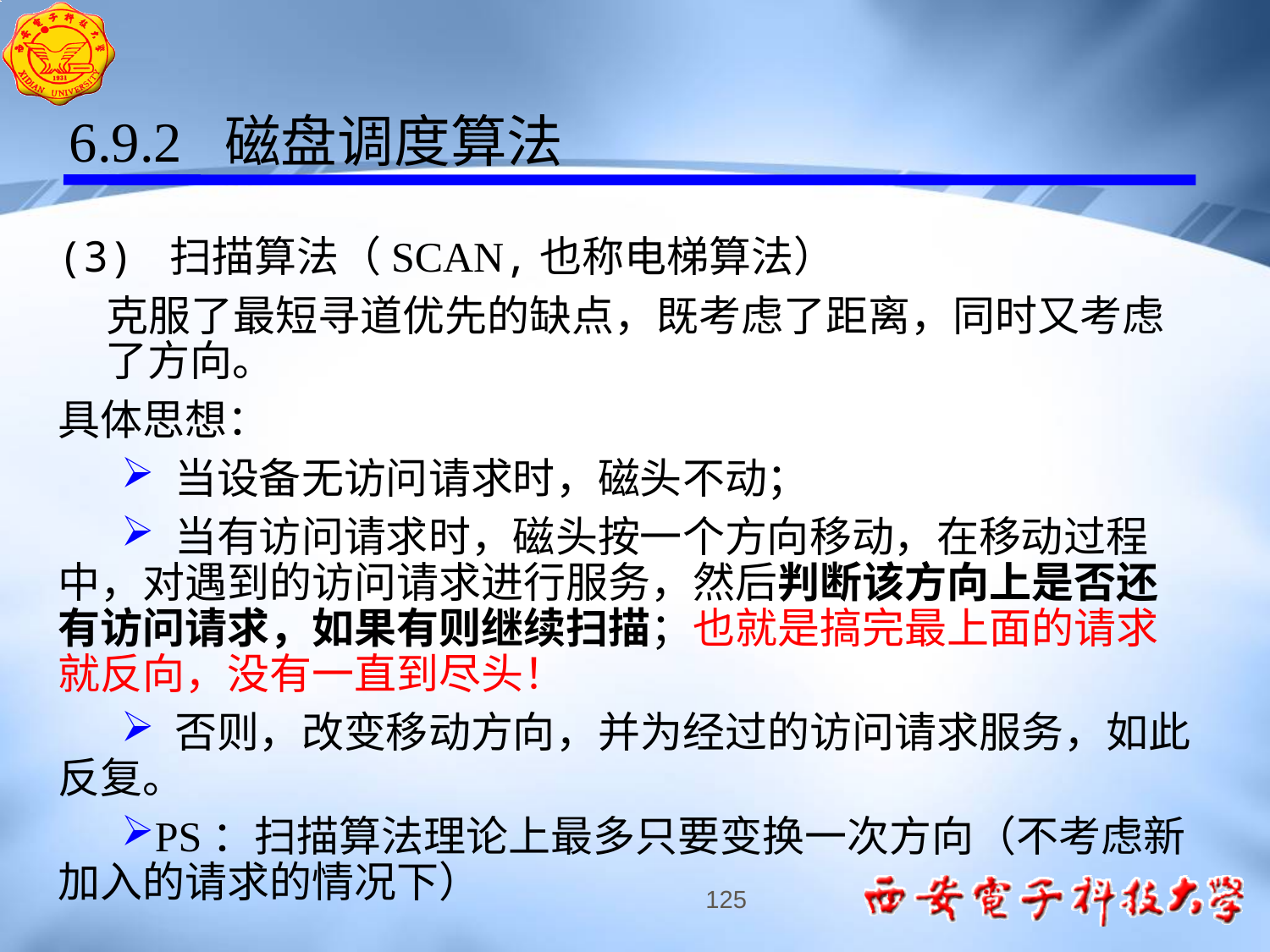

6.9.2  磁盘调度算法
(3) 扫描算法（SCAN,也称电梯算法）
    克服了最短寻道优先的缺点，既考虑了距离，同时又考虑了方向。
具体思想：
 当设备无访问请求时，磁头不动；
 当有访问请求时，磁头按一个方向移动，在移动过程中，对遇到的访问请求进行服务，然后判断该方向上是否还有访问请求，如果有则继续扫描；也就是搞完最上面的请求就反向，没有一直到尽头！
 否则，改变移动方向，并为经过的访问请求服务，如此反复。
PS：扫描算法理论上最多只要变换一次方向（不考虑新加入的请求的情况下）
125